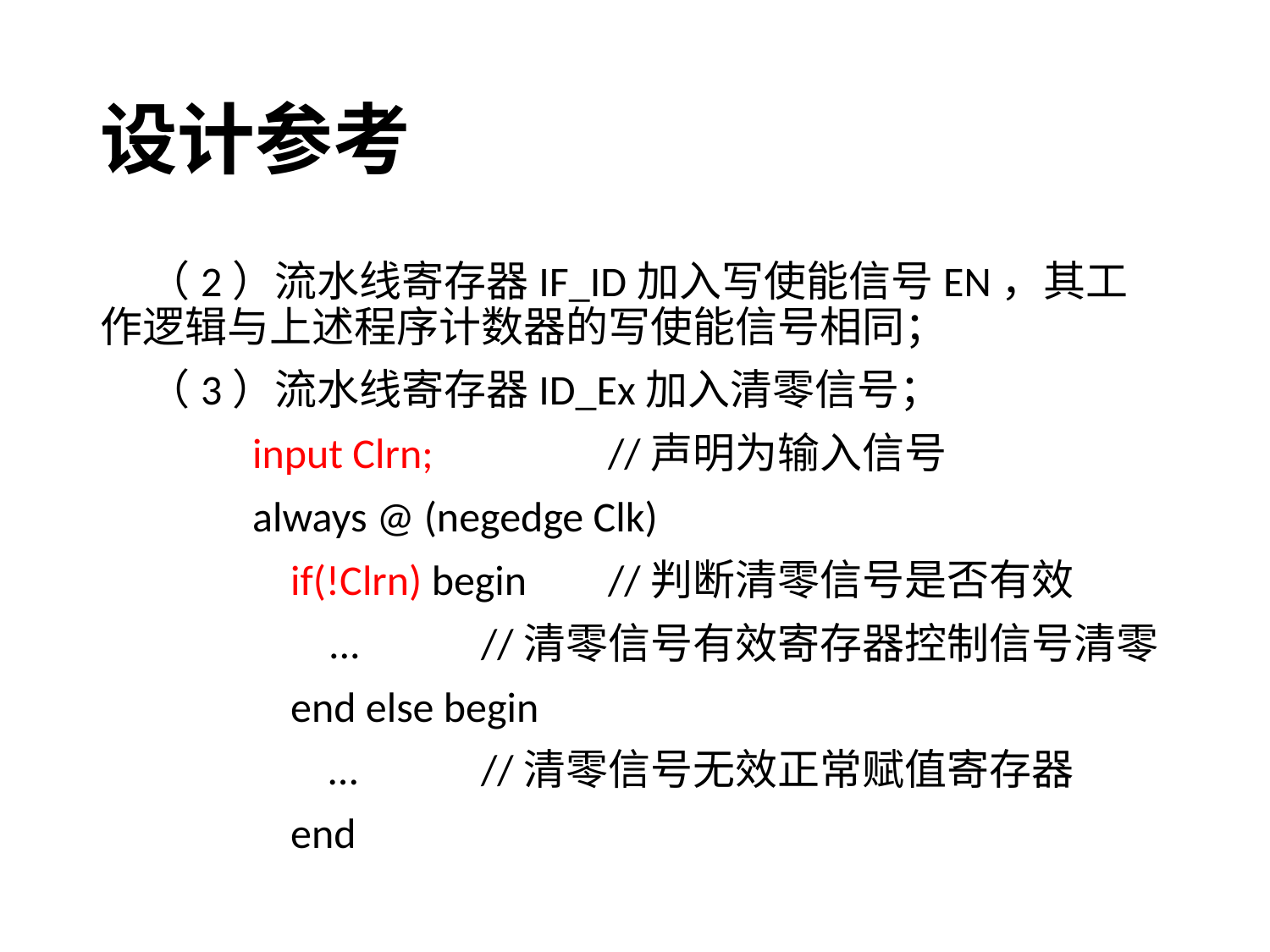

# 设计参考
    （2）流水线寄存器IF_ID加入写使能信号EN，其工作逻辑与上述程序计数器的写使能信号相同；
    （3）流水线寄存器ID_Ex加入清零信号；
                input Clrn;		//声明为输入信号
                always @ (negedge Clk)
                    if(!Clrn) begin	//判断清零信号是否有效
                        ...	//清零信号有效寄存器控制信号清零
                    end else begin
                        …	//清零信号无效正常赋值寄存器
                    end